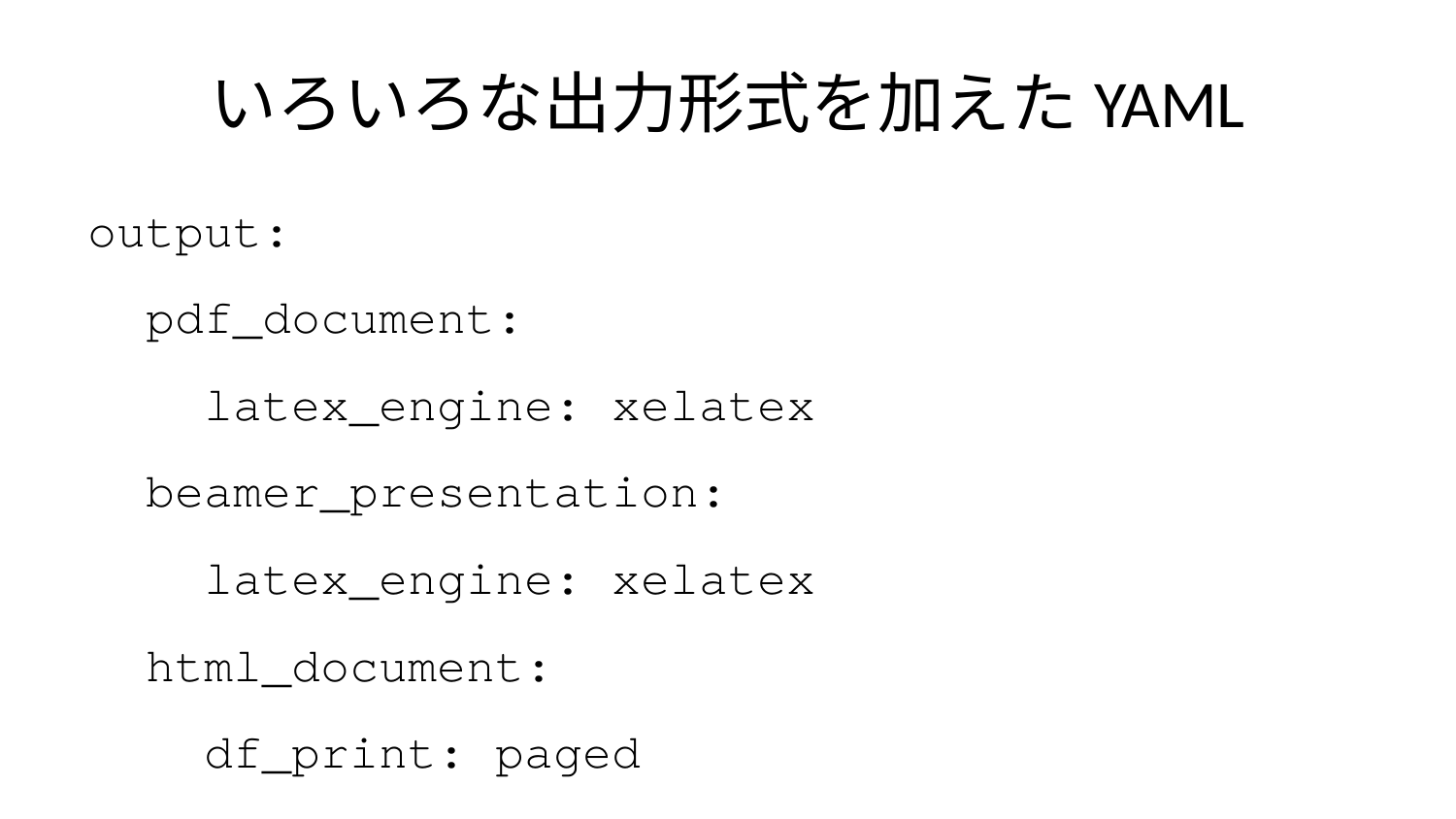

# いろいろな出力形式を加えたYAML
output:
  pdf_document:
    latex_engine: xelatex
  beamer_presentation:
    latex_engine: xelatex
  html_document:
    df_print: paged
  html_notebook: default
  word_document:
  powerpoint_presentation: default
  ioslides_presentation:
  slidy_presentation: default